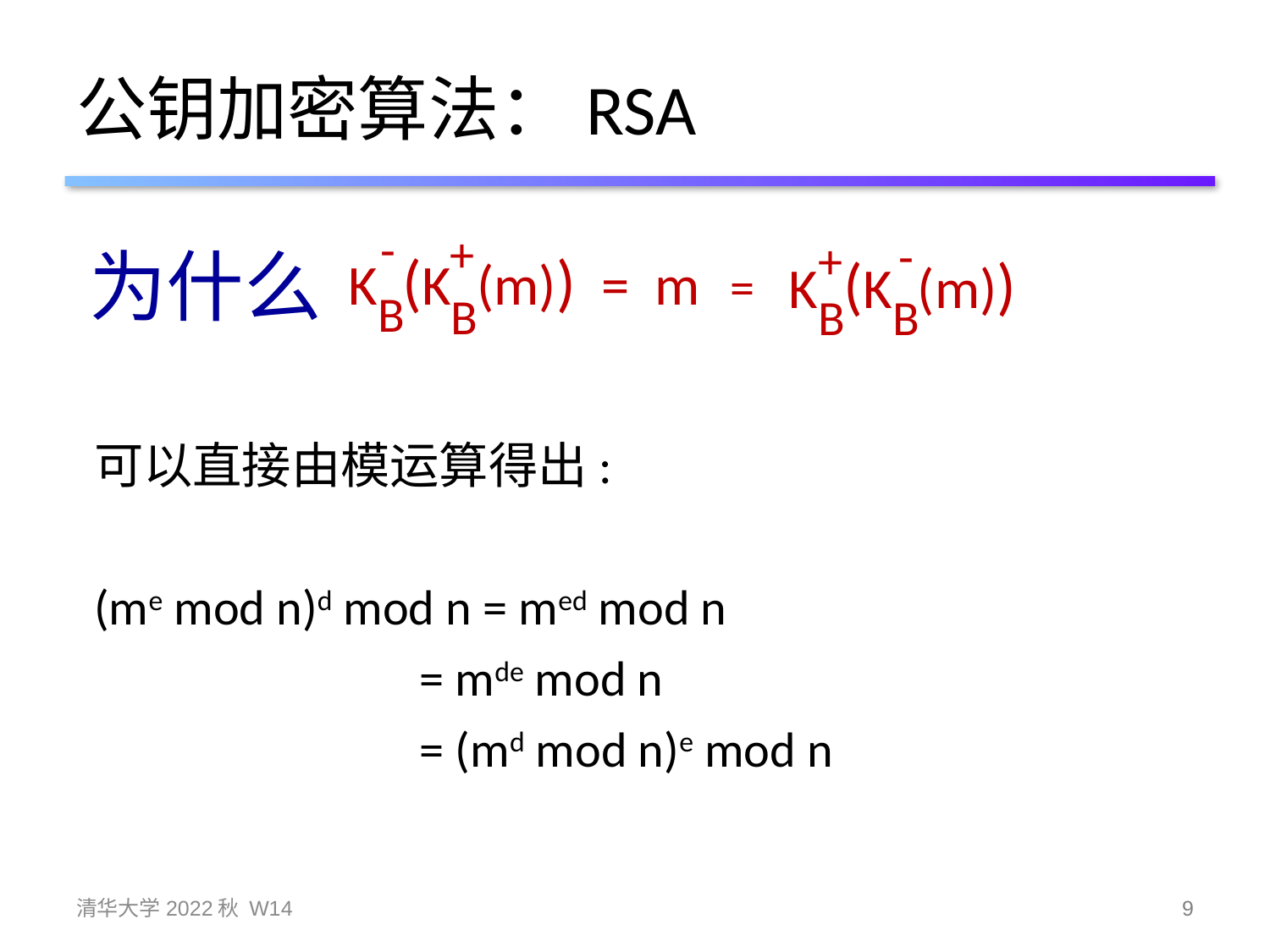

# 公钥加密算法：RSA
-
+
K  (K  (m))  =  m
B
B
-
+
K  (K  (m))
=
B
B
为什么

可以直接由模运算得出:

(me mod n)d mod n = med mod n
                             = mde mod n
                             = (md mod n)e mod n

清华大学2022秋 W14
9